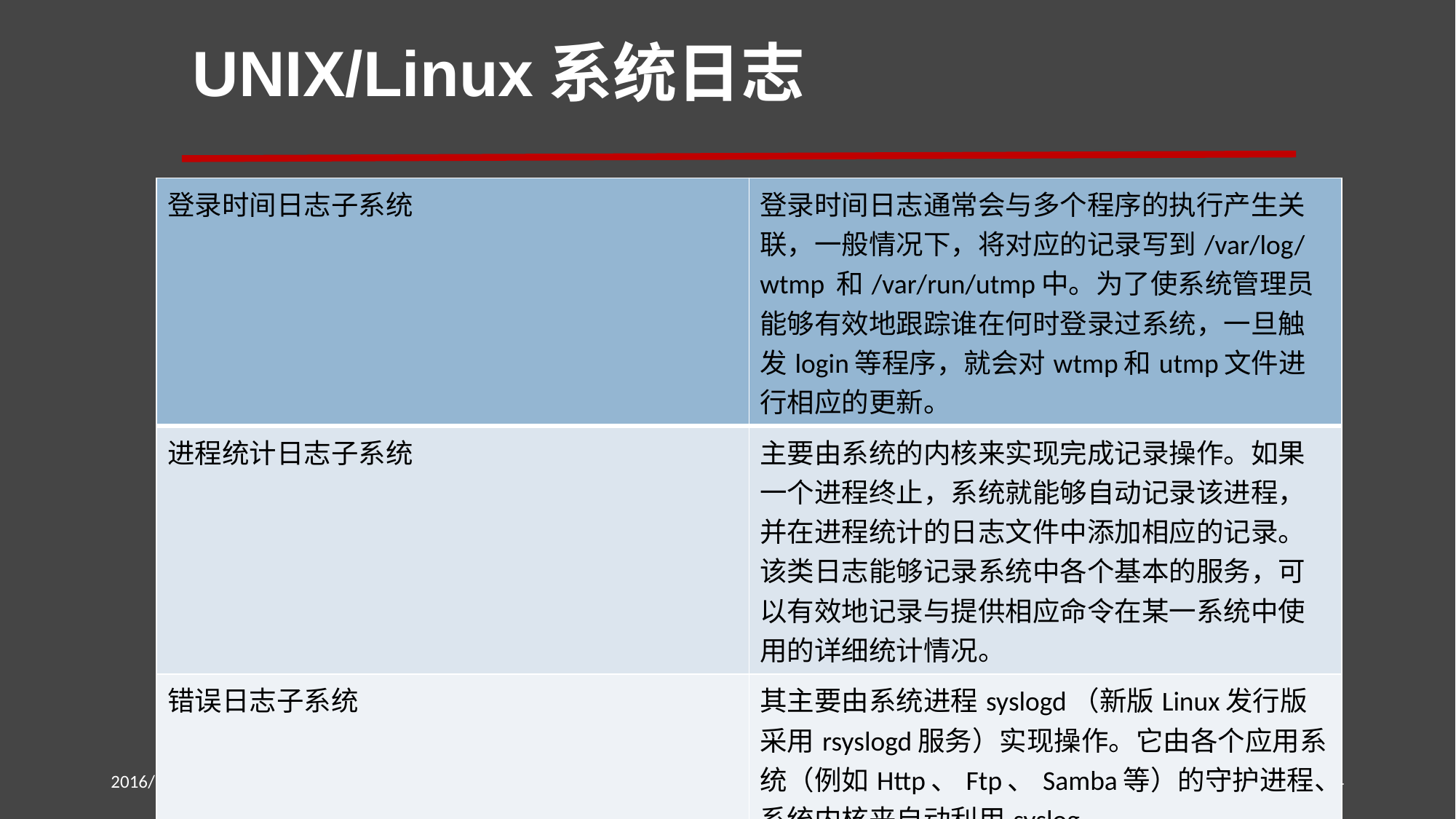

# UNIX/Linux系统日志
| 登录时间日志子系统 | 登录时间日志通常会与多个程序的执行产生关联，一般情况下，将对应的记录写到/var/log/wtmp 和/var/run/utmp中。为了使系统管理员能够有效地跟踪谁在何时登录过系统，一旦触发login等程序，就会对wtmp和utmp文件进行相应的更新。 |
| --- | --- |
| 进程统计日志子系统 | 主要由系统的内核来实现完成记录操作。如果一个进程终止，系统就能够自动记录该进程，并在进程统计的日志文件中添加相应的记录。该类日志能够记录系统中各个基本的服务，可以有效地记录与提供相应命令在某一系统中使用的详细统计情况。 |
| 错误日志子系统 | 其主要由系统进程syslogd（新版Linux发行版采用rsyslogd服务）实现操作。它由各个应用系统（例如Http、Ftp、Samba等）的守护进程、系统内核来自动利用syslog 向/var/log/messages文件中进行记录添加，用来向用户报告不同级别的事件。 |

2016/7/23
第五章 日志分析
14